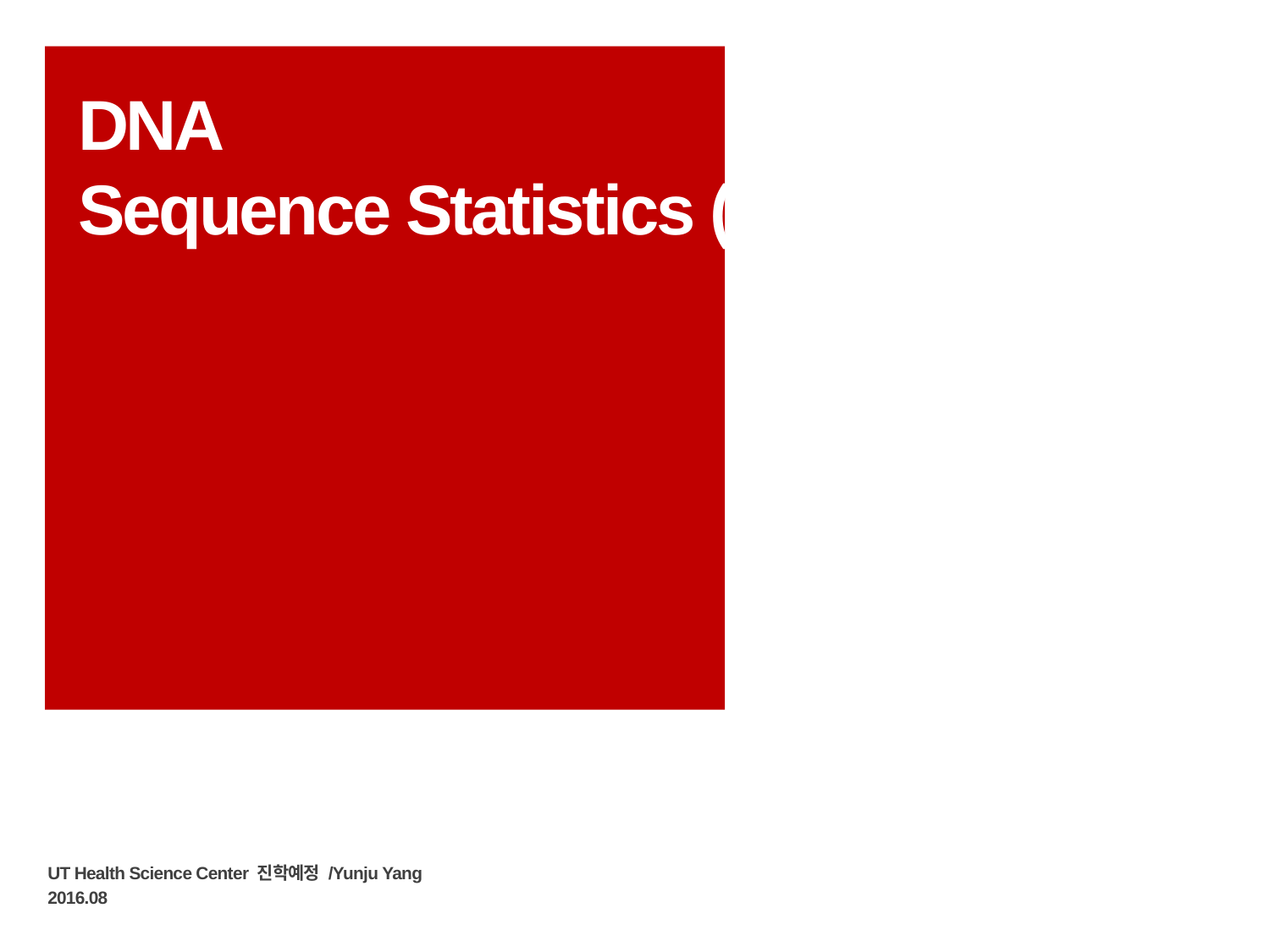

# DNA Sequence Statistics (2)
UT Health Science Center 진학예정 /Yunju Yang
2016.08